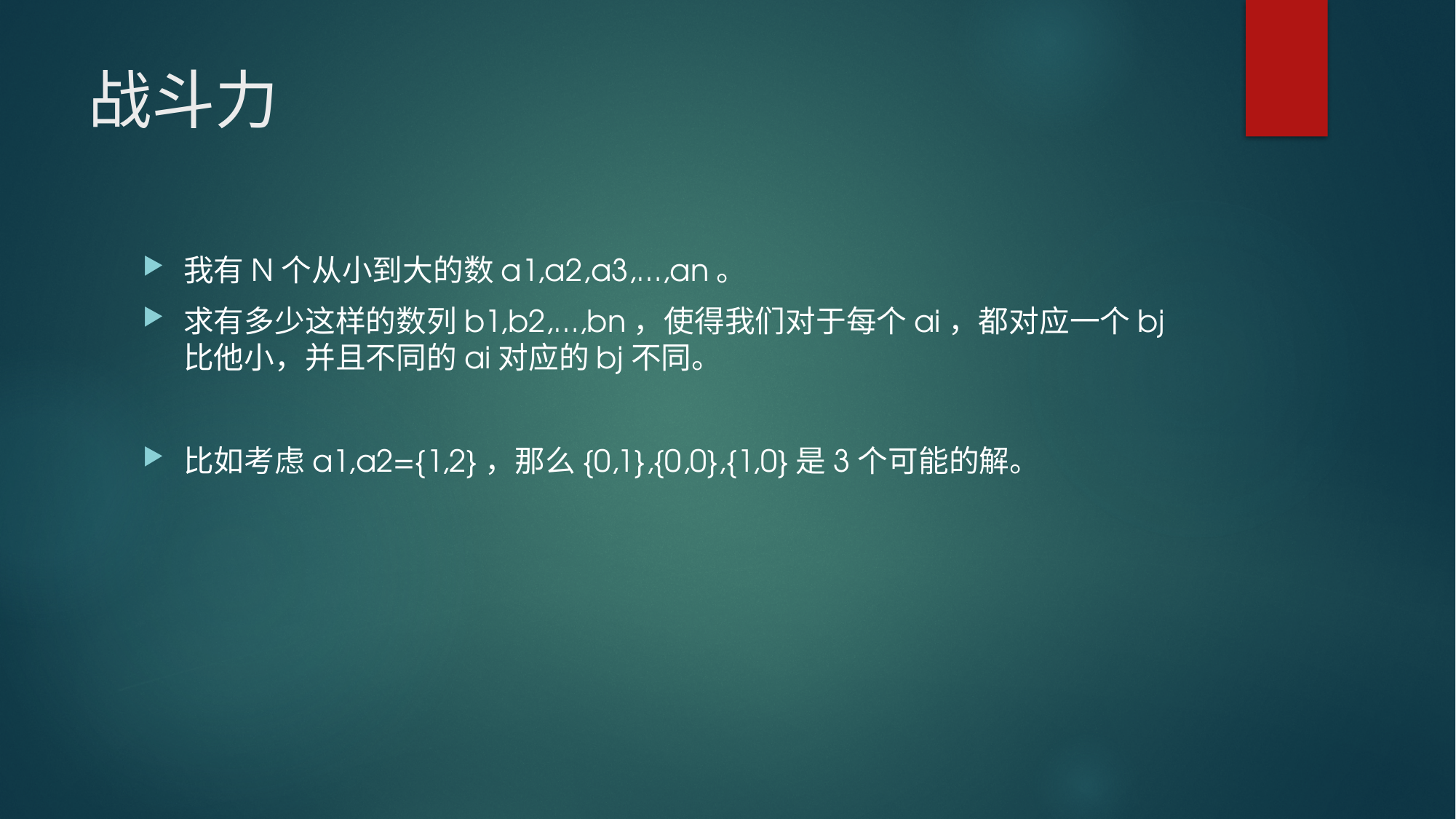

# 战斗力
我有N个从小到大的数a1,a2,a3,…,an。
求有多少这样的数列b1,b2,…,bn，使得我们对于每个ai，都对应一个bj比他小，并且不同的ai对应的bj不同。

比如考虑a1,a2={1,2}，那么{0,1},{0,0},{1,0}是3个可能的解。